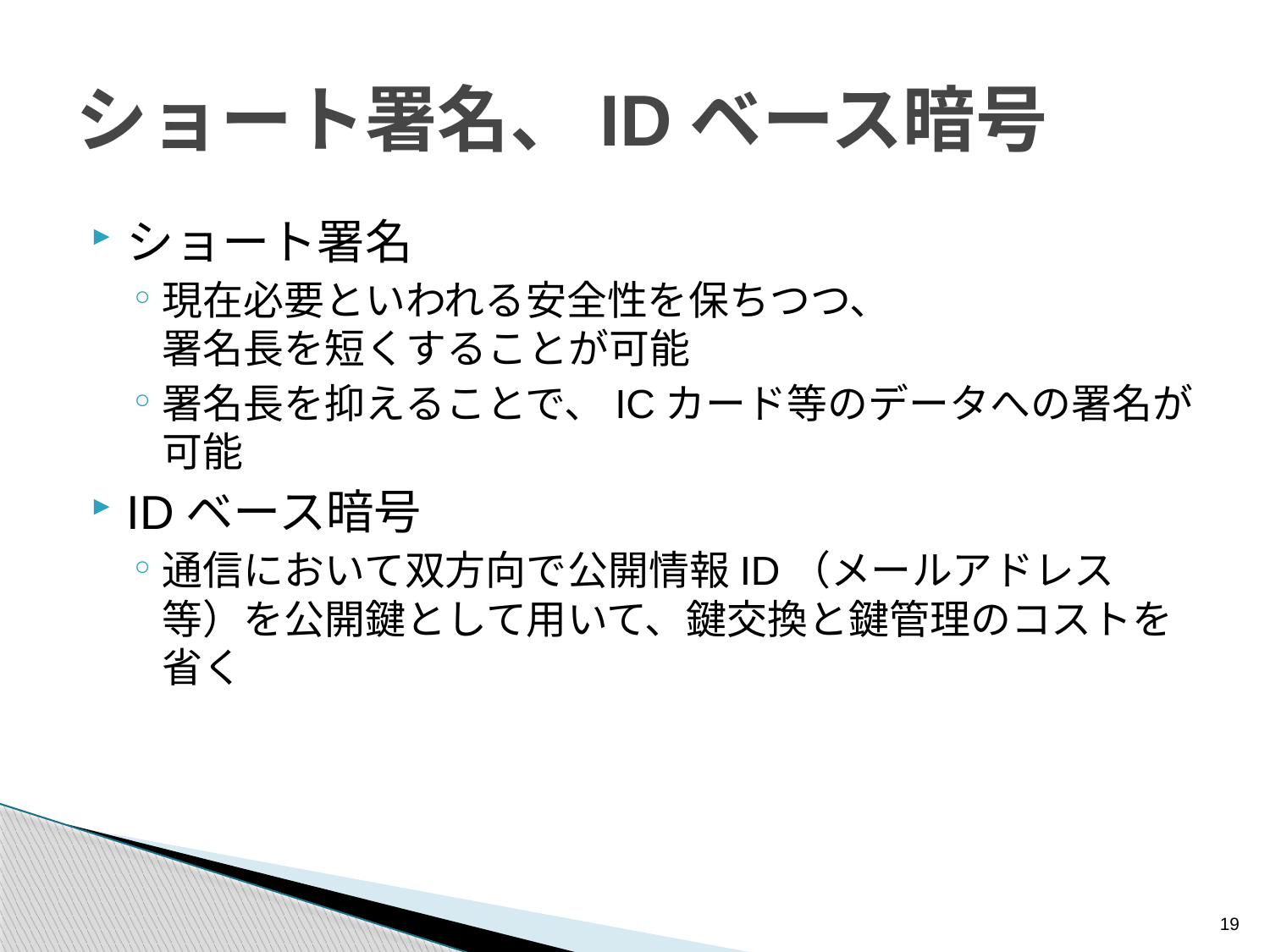

# ショート署名、IDベース暗号
ショート署名
現在必要といわれる安全性を保ちつつ、
署名長を短くすることが可能
署名長を抑えることで、ICカード等のデータへの署名が可能
IDベース暗号
通信において双方向で公開情報ID（メールアドレス等）を公開鍵として用いて、鍵交換と鍵管理のコストを省く
19